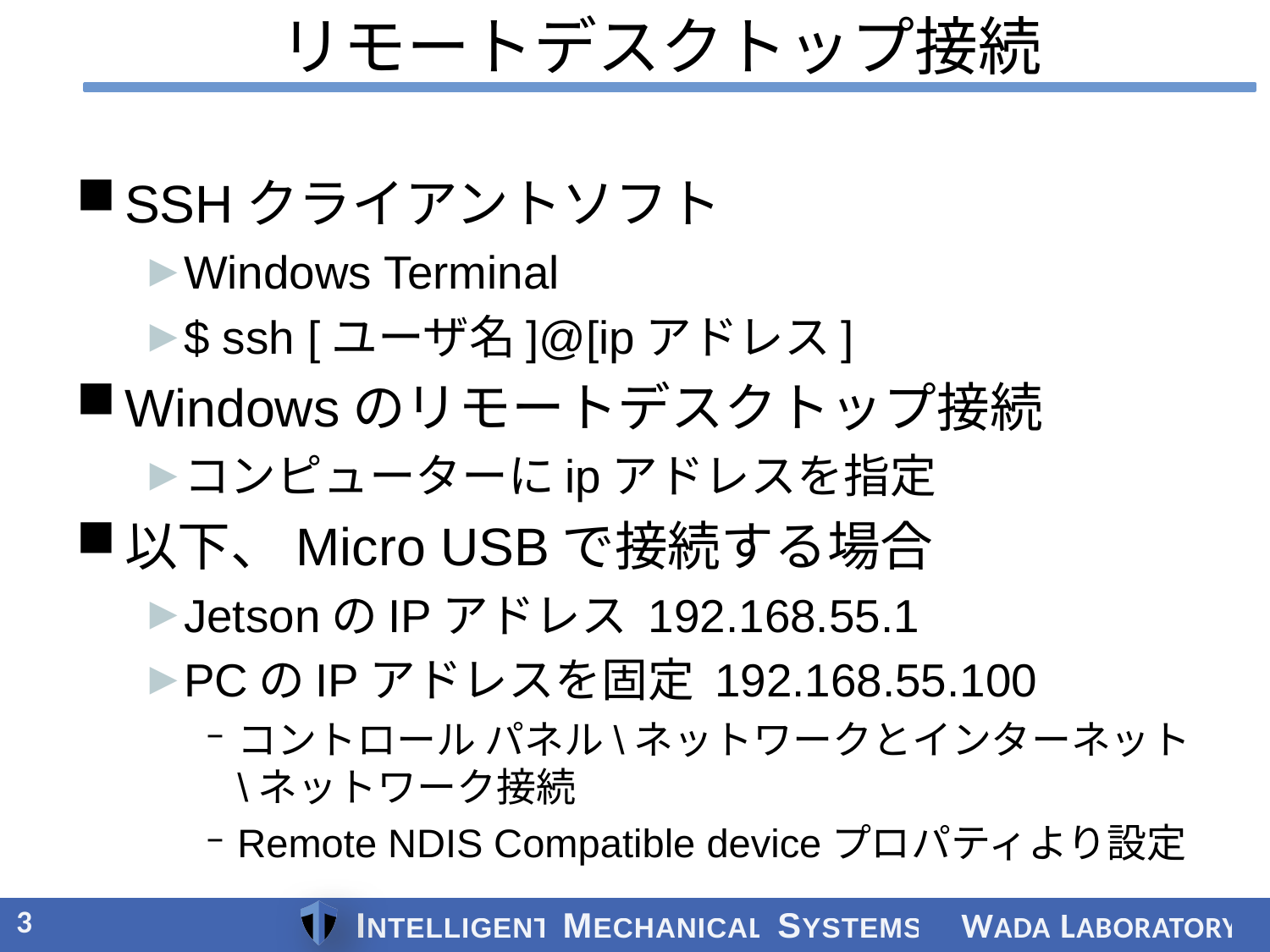

# リモートデスクトップ接続
SSHクライアントソフト
Windows Terminal
$ ssh [ユーザ名]@[ipアドレス]
Windowsのリモートデスクトップ接続
コンピューターにipアドレスを指定
以下、Micro USBで接続する場合
JetsonのIPアドレス 192.168.55.1
PCのIPアドレスを固定 192.168.55.100
コントロール パネル\ネットワークとインターネット\ネットワーク接続
Remote NDIS Compatible deviceプロパティより設定